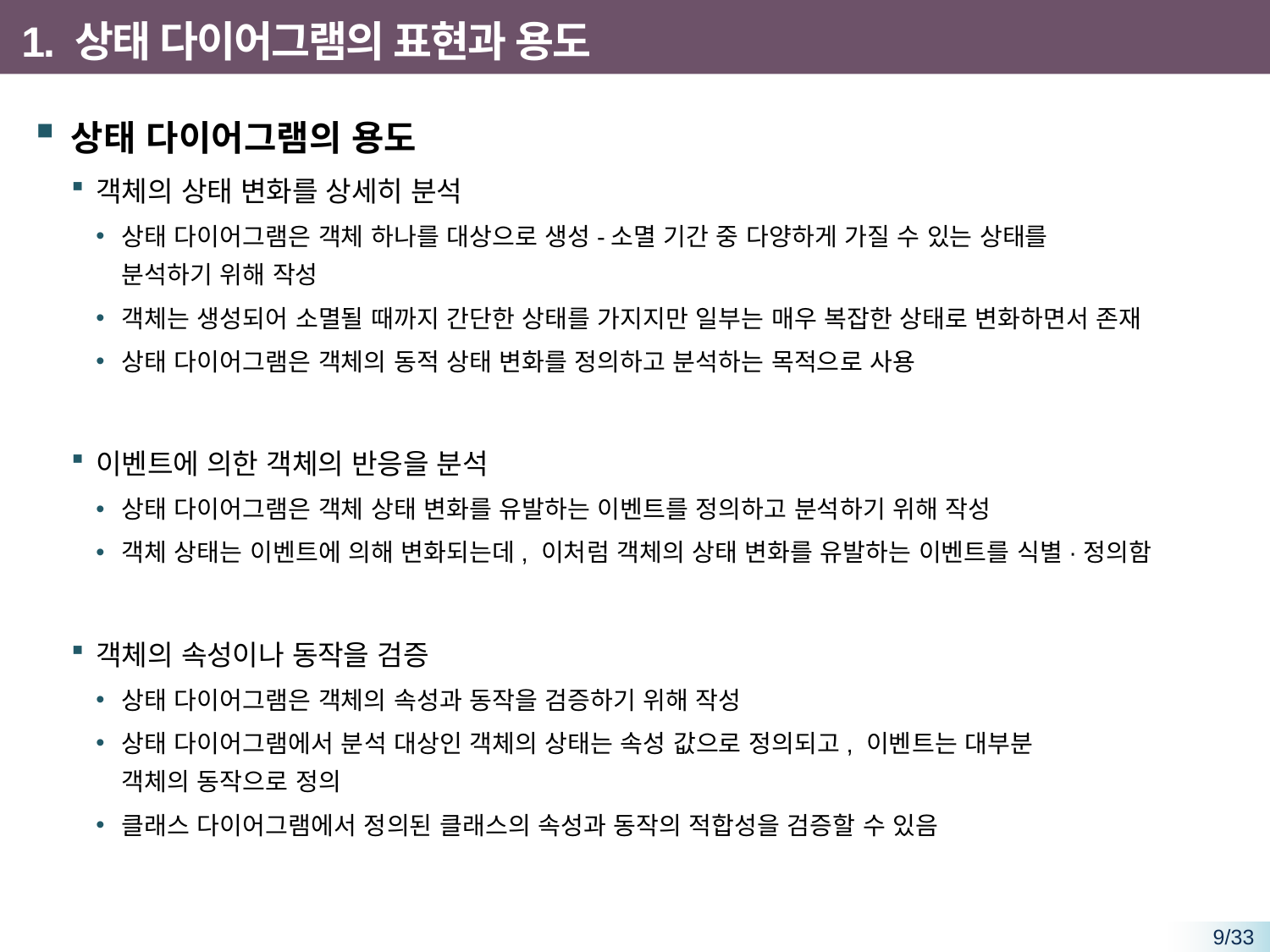

# 1. 상태 다이어그램의 표현과 용도
상태 다이어그램의 용도
객체의 상태 변화를 상세히 분석
상태 다이어그램은 객체 하나를 대상으로 생성-소멸 기간 중 다양하게 가질 수 있는 상태를
분석하기 위해 작성
객체는 생성되어 소멸될 때까지 간단한 상태를 가지지만 일부는 매우 복잡한 상태로 변화하면서 존재
상태 다이어그램은 객체의 동적 상태 변화를 정의하고 분석하는 목적으로 사용

이벤트에 의한 객체의 반응을 분석
상태 다이어그램은 객체 상태 변화를 유발하는 이벤트를 정의하고 분석하기 위해 작성
객체 상태는 이벤트에 의해 변화되는데, 이처럼 객체의 상태 변화를 유발하는 이벤트를 식별·정의함

객체의 속성이나 동작을 검증
상태 다이어그램은 객체의 속성과 동작을 검증하기 위해 작성
상태 다이어그램에서 분석 대상인 객체의 상태는 속성 값으로 정의되고, 이벤트는 대부분
객체의 동작으로 정의
클래스 다이어그램에서 정의된 클래스의 속성과 동작의 적합성을 검증할 수 있음